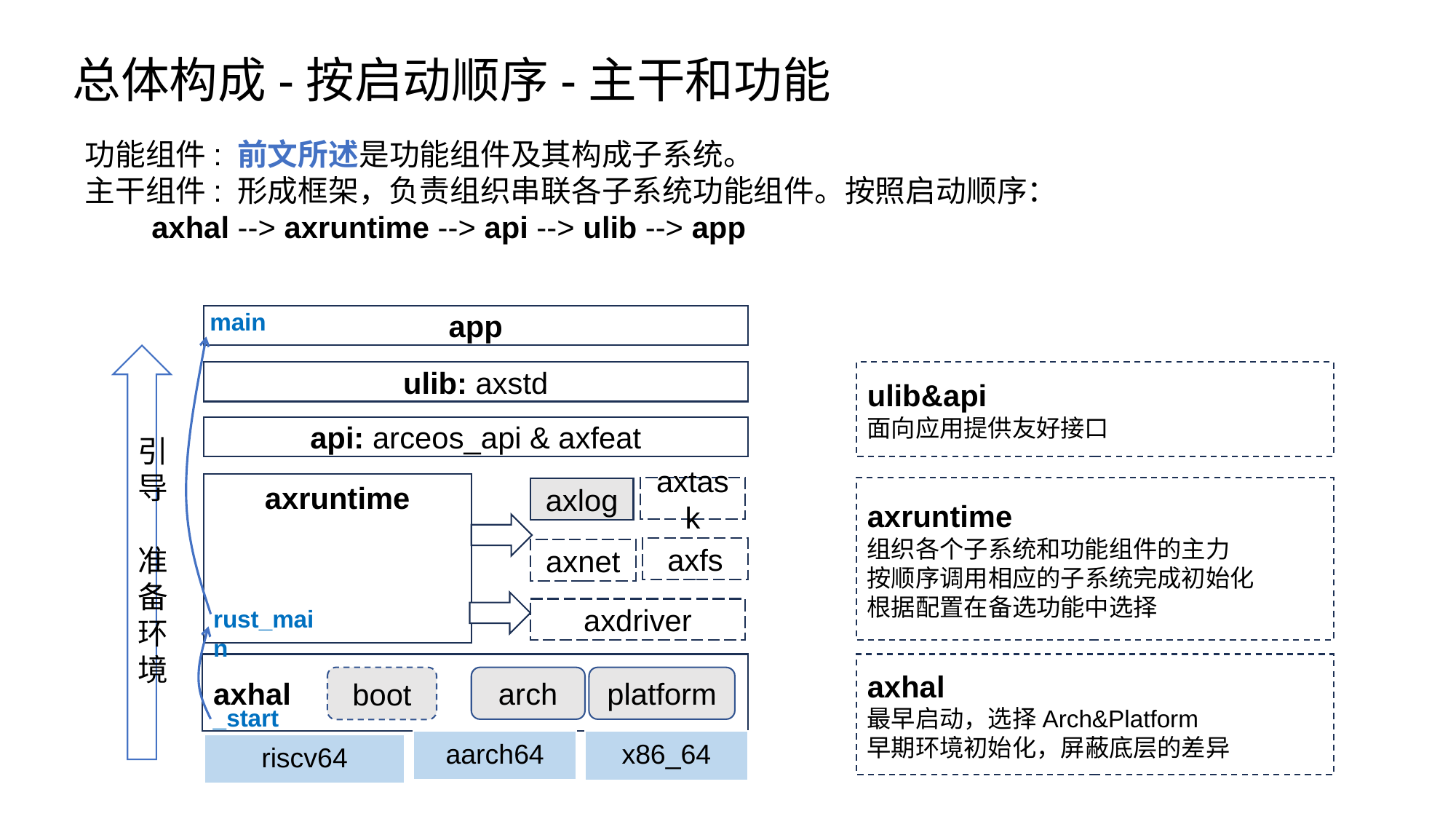

总体构成-按启动顺序-主干和功能
功能组件: 前文所述是功能组件及其构成子系统。
主干组件: 形成框架，负责组织串联各子系统功能组件。按照启动顺序：
        axhal --> axruntime --> api --> ulib --> app
main
app

引导

准备环境
ulib&api
面向应用提供友好接口
ulib: axstd
api: arceos_api & axfeat
axruntime
axtask
axruntime
组织各个子系统和功能组件的主力
按顺序调用相应的子系统完成初始化
根据配置在备选功能中选择
axlog

axfs
axnet

rust_main
axdriver

axhal
axhal
最早启动，选择Arch&Platform
早期环境初始化，屏蔽底层的差异
boot
arch
platform
_start
aarch64
x86_64
riscv64